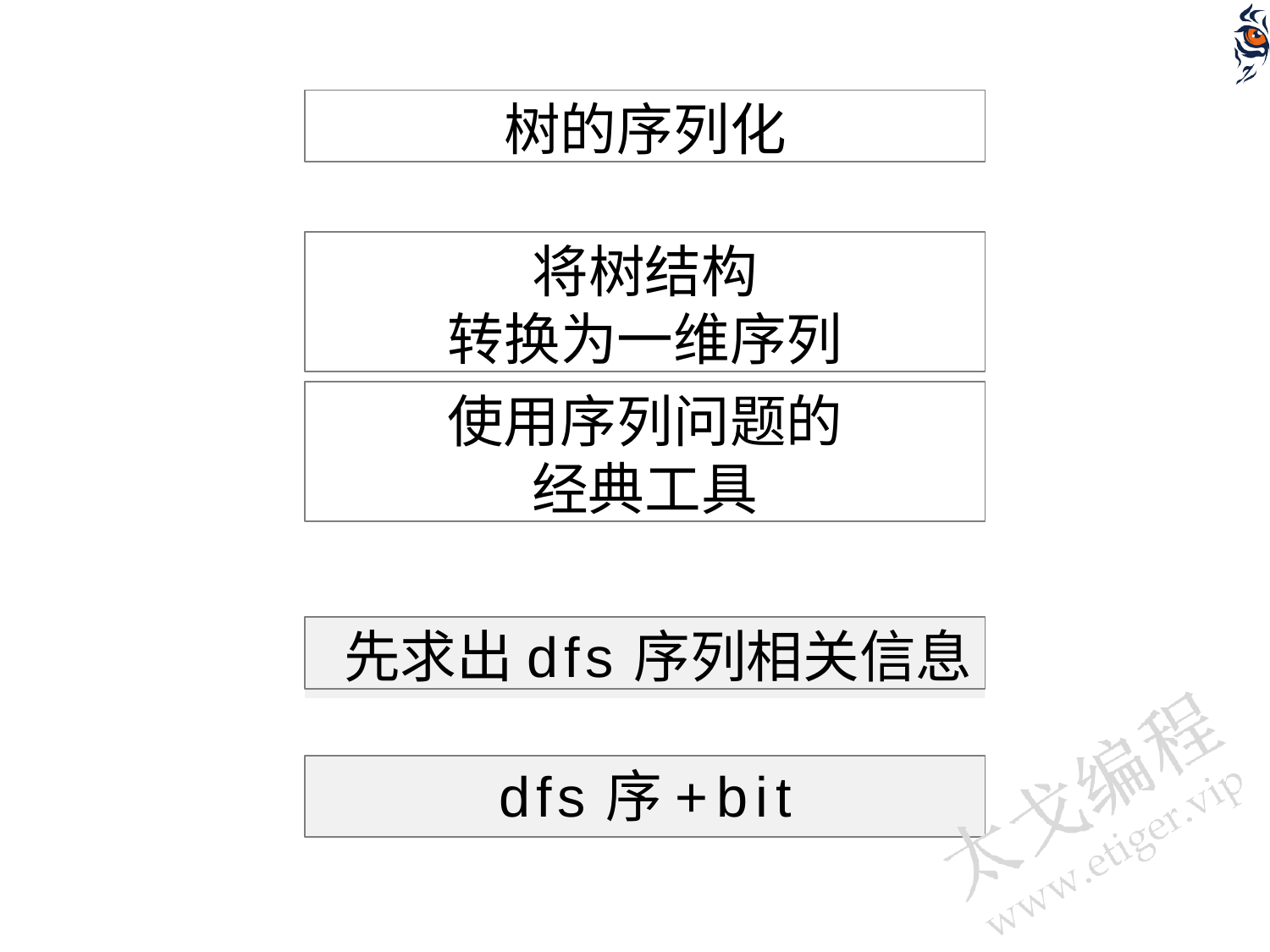

树的序列化
将树结构
转换为一维序列
使用序列问题的 经典工具

先求出dfs序列相关信息

dfs序+bit